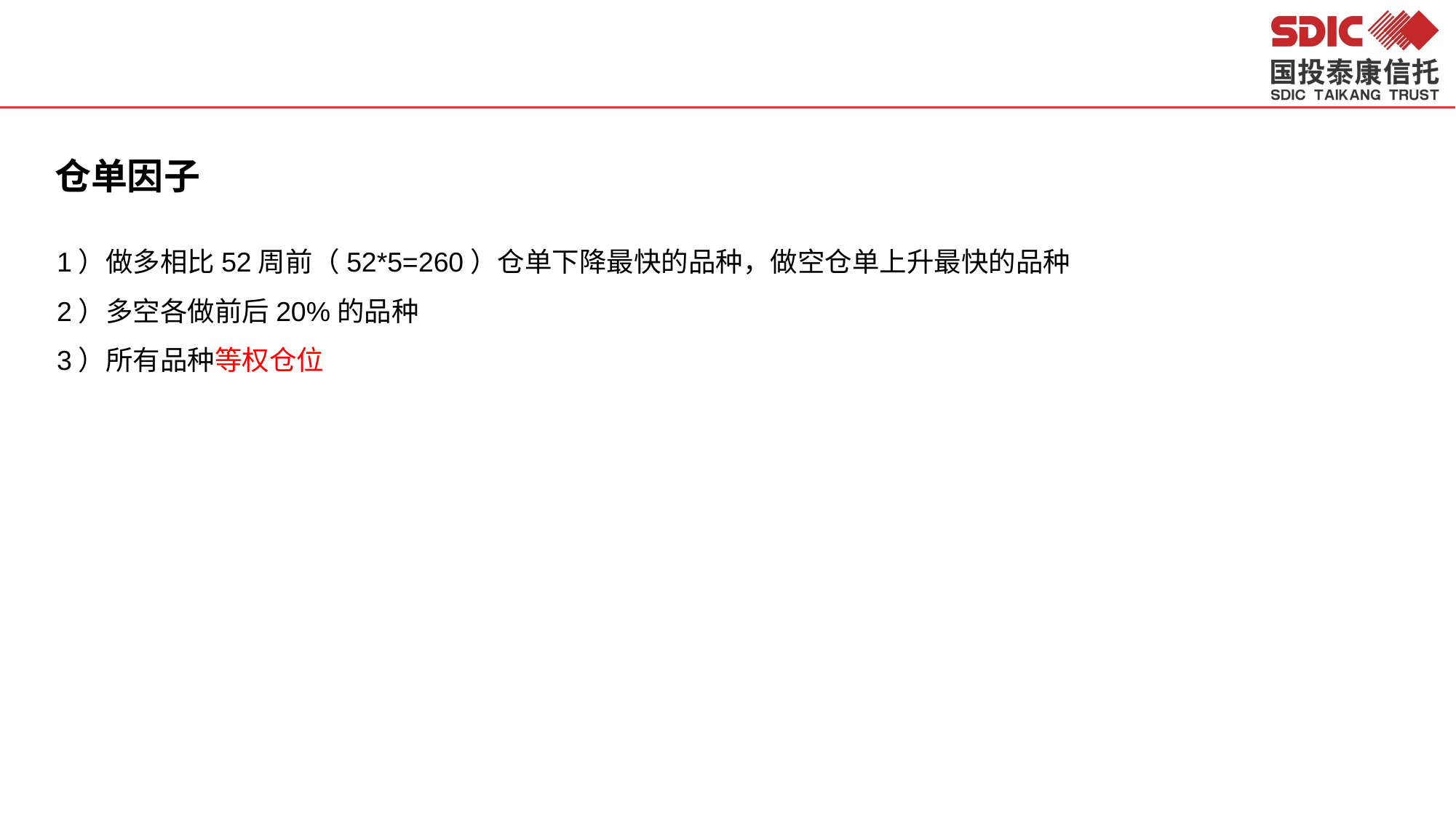

仓单因子
1）做多相比52周前（52*5=260）仓单下降最快的品种，做空仓单上升最快的品种
2）多空各做前后20%的品种
3）所有品种等权仓位

运营中心实习工作总结
LSTM分类器-风格择时策略
—— 李祎